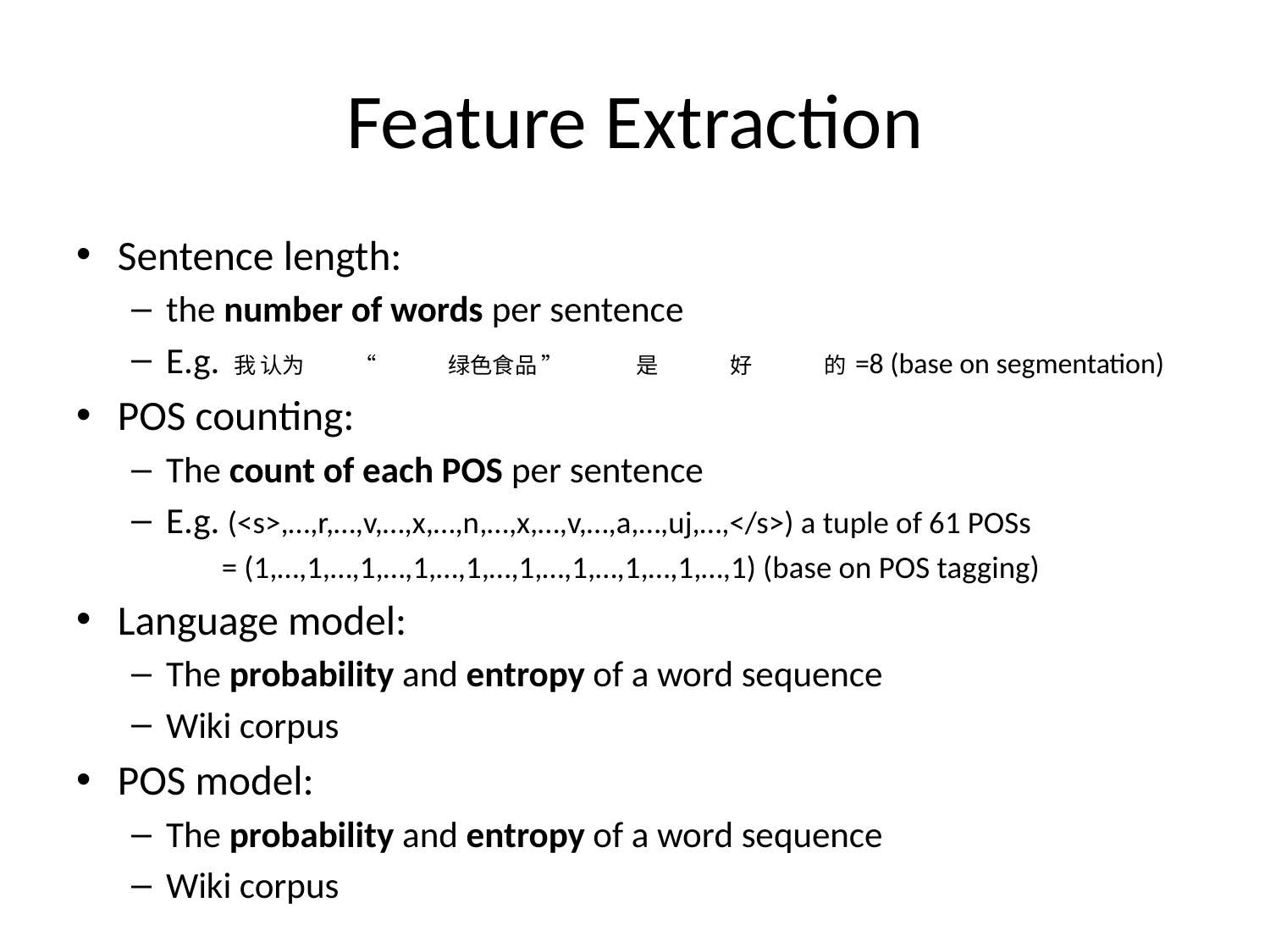

# Feature Extraction
Sentence length:
the number of words per sentence
E.g. 我	认为	“	绿色食品	”	是	好	的 =8 (base on segmentation)
POS counting:
The count of each POS per sentence
E.g. (<s>,…,r,…,v,…,x,…,n,…,x,…,v,…,a,…,uj,…,</s>) a tuple of 61 POSs
     = (1,…,1,…,1,…,1,…,1,…,1,…,1,…,1,…,1,…,1) (base on POS tagging)
Language model:
The probability and entropy of a word sequence
Wiki corpus
POS model:
The probability and entropy of a word sequence
Wiki corpus